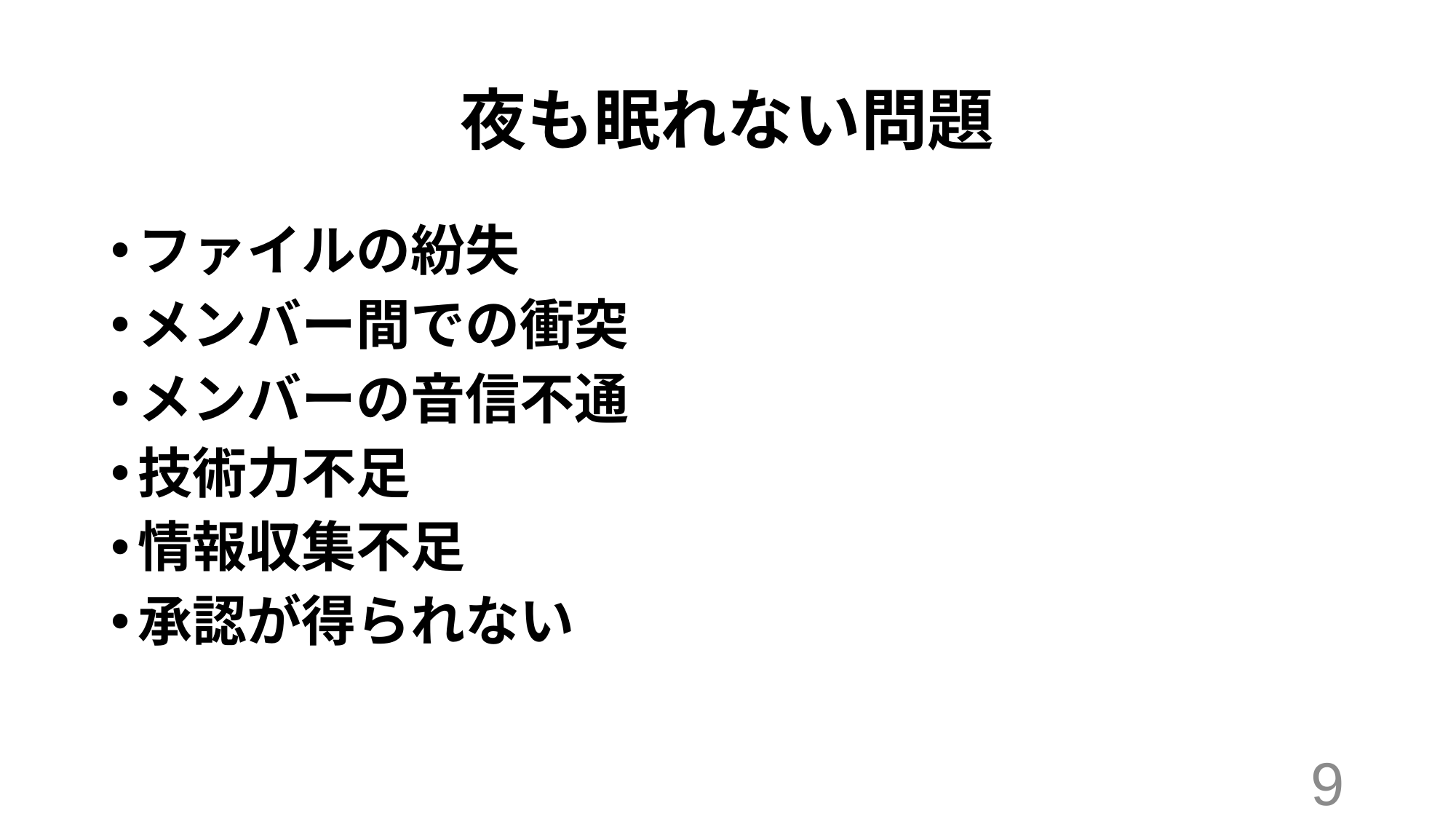

# 夜も眠れない問題
ファイルの紛失
メンバー間での衝突
メンバーの音信不通
技術力不足
情報収集不足
承認が得られない
9